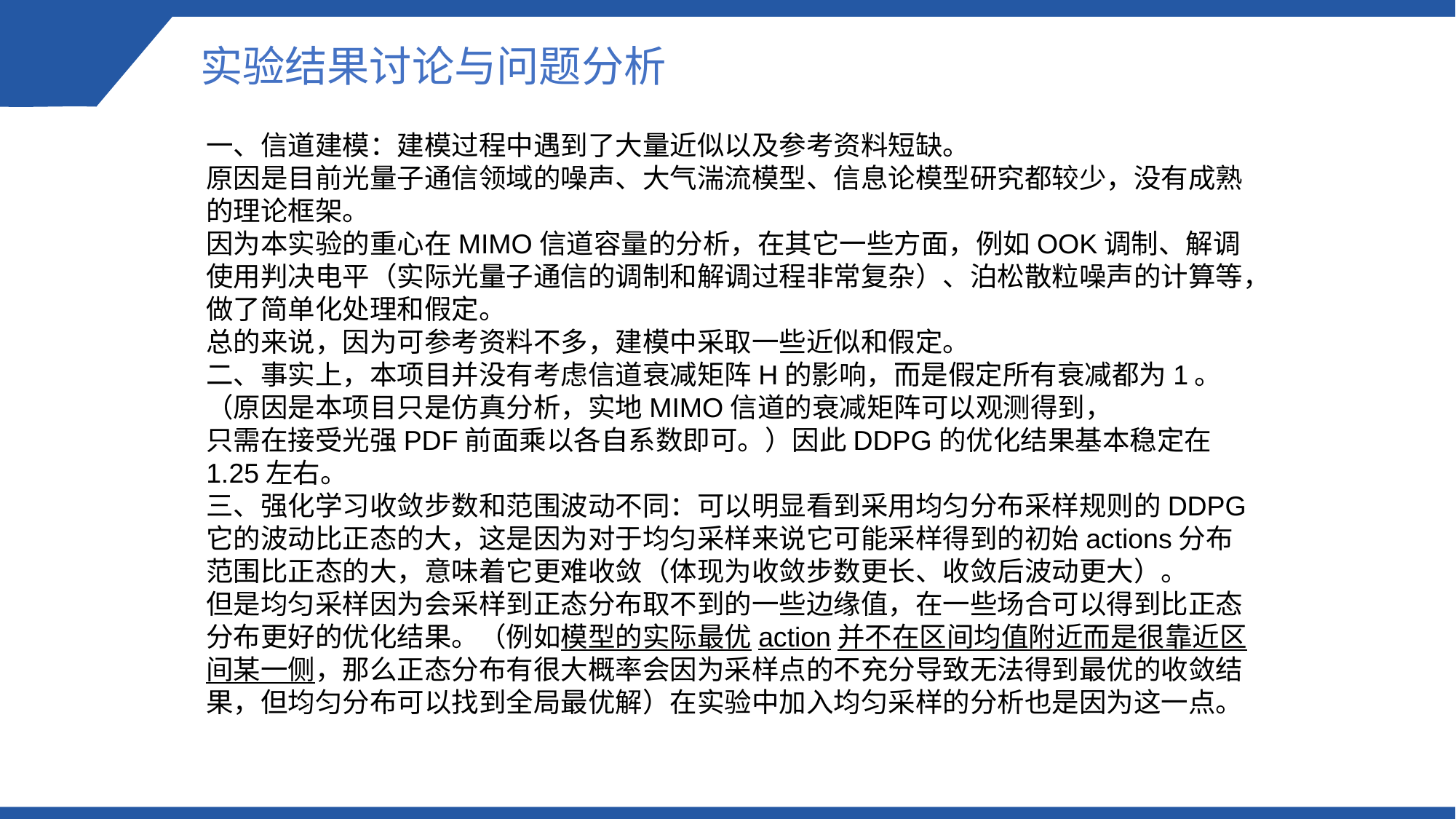

实验结果讨论与问题分析
一、信道建模：建模过程中遇到了大量近似以及参考资料短缺。
原因是目前光量子通信领域的噪声、大气湍流模型、信息论模型研究都较少，没有成熟的理论框架。
因为本实验的重心在MIMO信道容量的分析，在其它一些方面，例如OOK调制、解调使用判决电平（实际光量子通信的调制和解调过程非常复杂）、泊松散粒噪声的计算等，做了简单化处理和假定。
总的来说，因为可参考资料不多，建模中采取一些近似和假定。
二、事实上，本项目并没有考虑信道衰减矩阵H的影响，而是假定所有衰减都为1。（原因是本项目只是仿真分析，实地MIMO信道的衰减矩阵可以观测得到，
只需在接受光强PDF前面乘以各自系数即可。）因此DDPG的优化结果基本稳定在1.25左右。
三、强化学习收敛步数和范围波动不同：可以明显看到采用均匀分布采样规则的DDPG它的波动比正态的大，这是因为对于均匀采样来说它可能采样得到的初始actions分布范围比正态的大，意味着它更难收敛（体现为收敛步数更长、收敛后波动更大）。
但是均匀采样因为会采样到正态分布取不到的一些边缘值，在一些场合可以得到比正态分布更好的优化结果。（例如模型的实际最优action并不在区间均值附近而是很靠近区间某一侧，那么正态分布有很大概率会因为采样点的不充分导致无法得到最优的收敛结果，但均匀分布可以找到全局最优解）在实验中加入均匀采样的分析也是因为这一点。